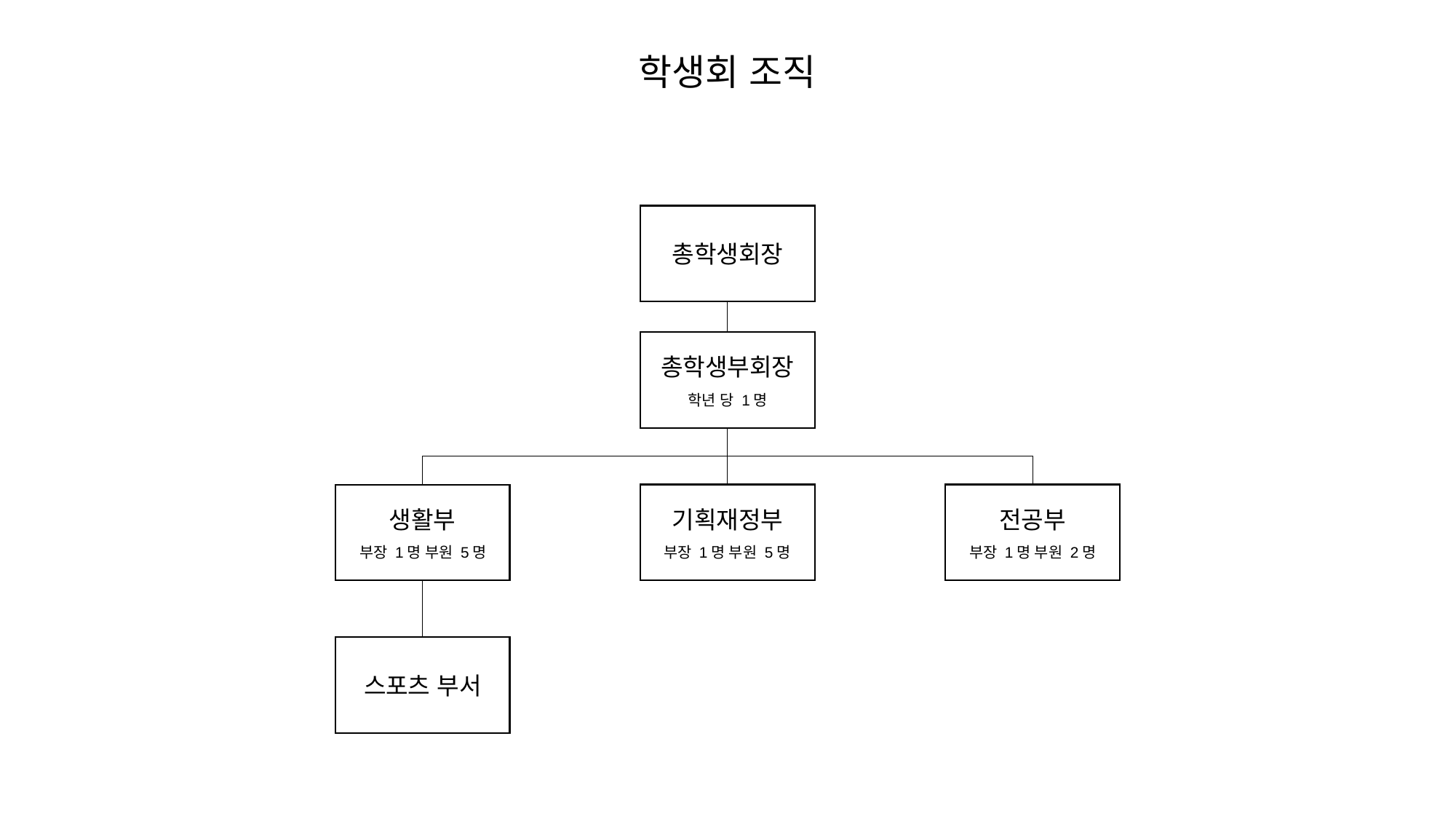

학생회 조직
총학생회장
총학생부회장
학년 당 1명
기획재정부
전공부
생활부
부장 1명 부원 5명
부장 1명 부원 2명
부장 1명 부원 5명
스포츠 부서